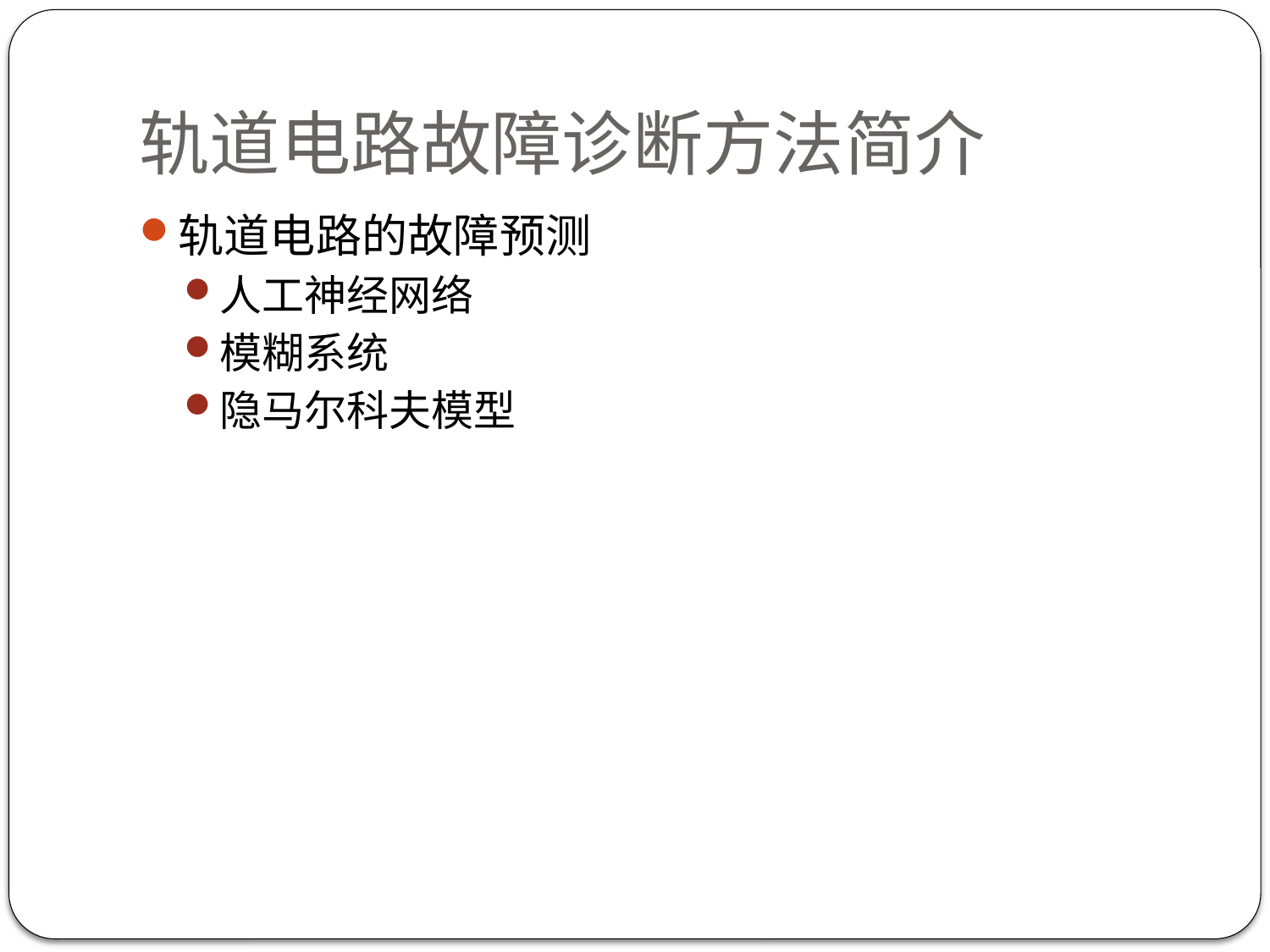

# 轨道电路故障诊断方法简介
轨道电路的故障预测
人工神经网络
模糊系统
隐马尔科夫模型